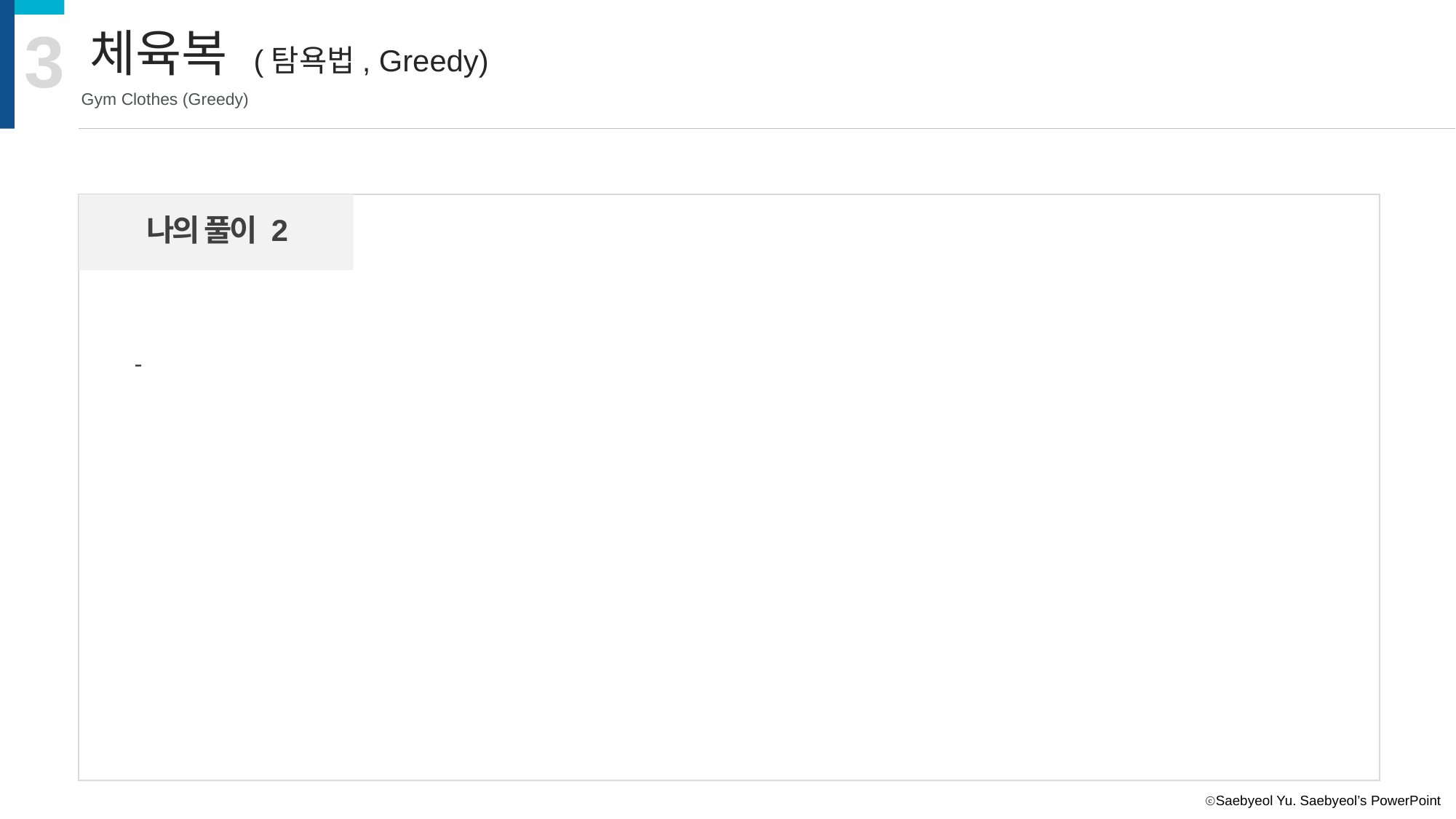

3
체육복 (탐욕법, Greedy)
Gym Clothes (Greedy)

나의 풀이 2
-